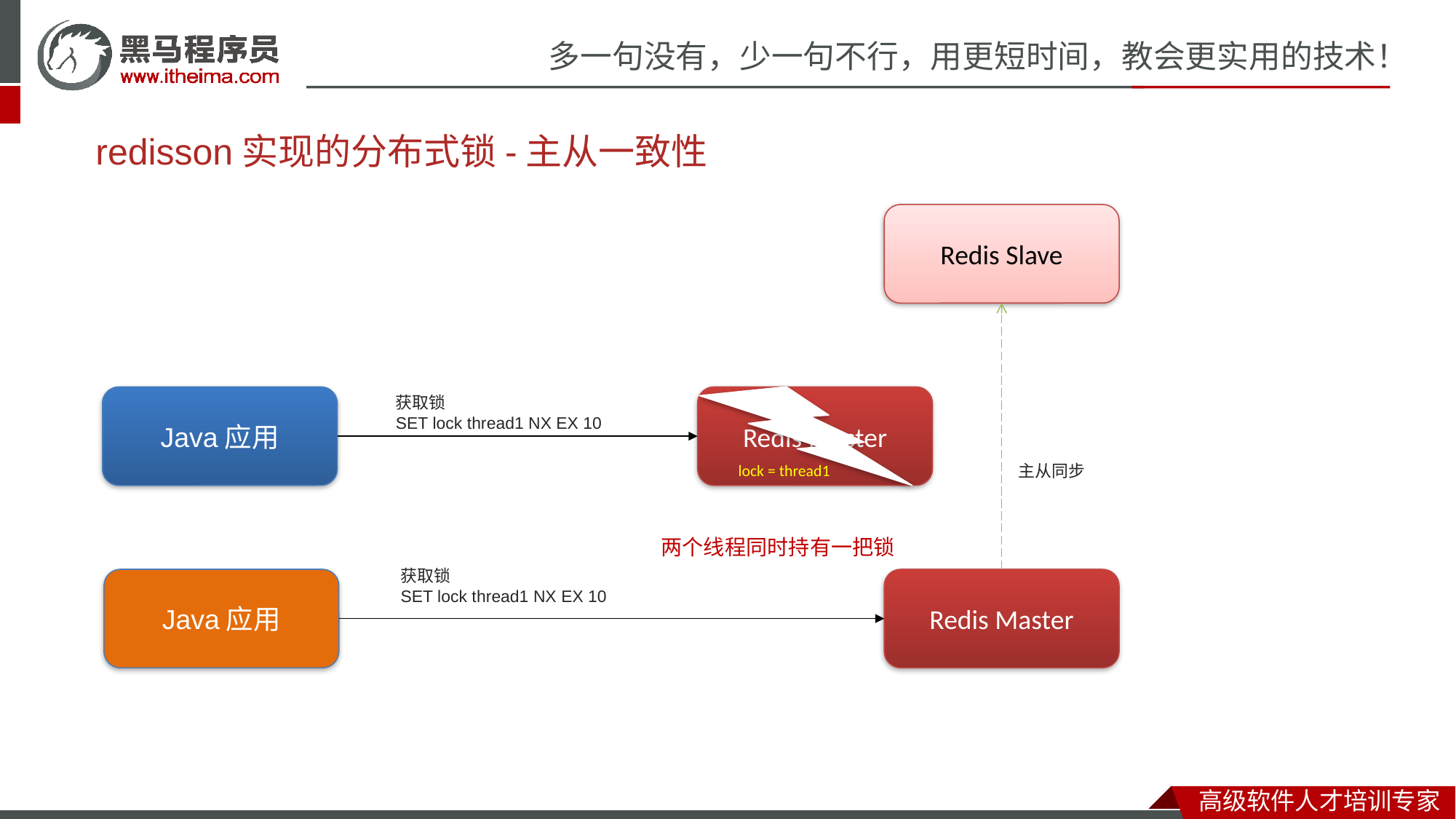

redisson实现的分布式锁-主从一致性
Redis Slave
Java应用
获取锁
SET lock thread1 NX EX 10
Redis Master

lock = thread1
主从同步
两个线程同时持有一把锁
获取锁
SET lock thread1 NX EX 10
Java应用
Redis Master